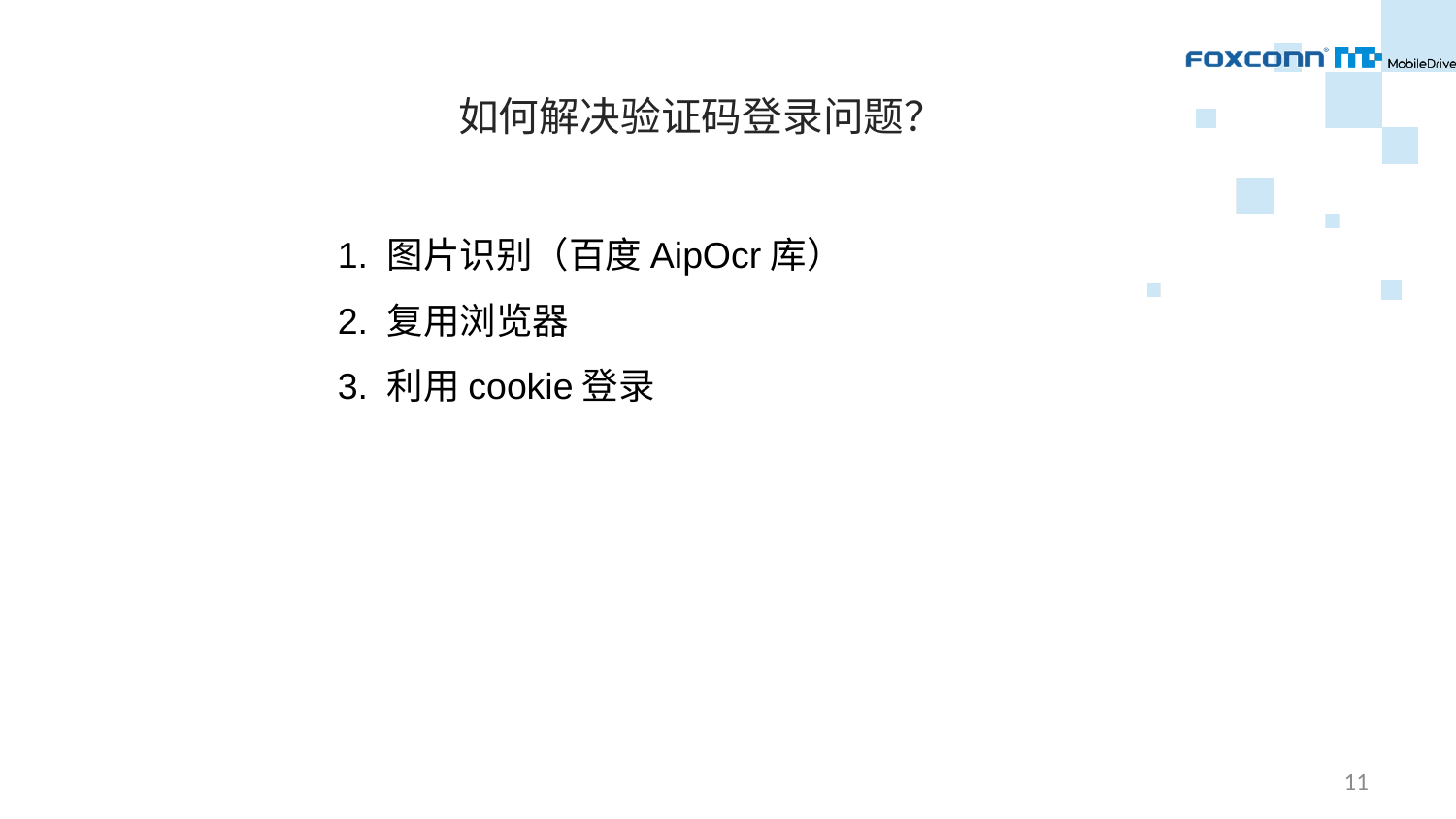

如何解决验证码登录问题？
1. 图片识别（百度AipOcr库）
2. 复用浏览器
3. 利用cookie登录

11